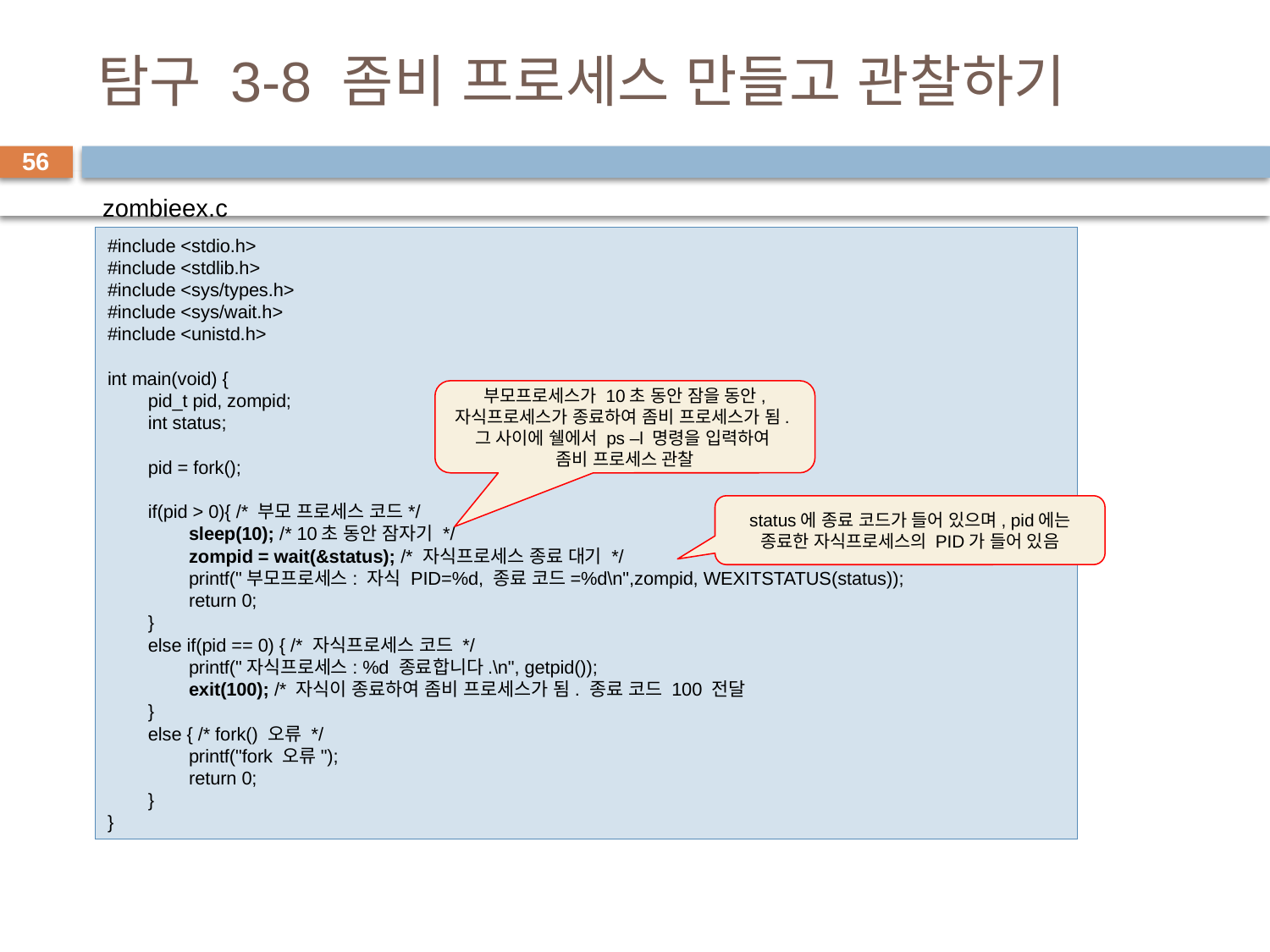

# 탐구 3-8 좀비 프로세스 만들고 관찰하기
56
zombieex.c
#include <stdio.h>
#include <stdlib.h>
#include <sys/types.h>
#include <sys/wait.h>
#include <unistd.h>

int main(void) {
        pid_t pid, zompid;
        int status;

        pid = fork();

        if(pid > 0){ /* 부모 프로세스 코드*/
                sleep(10); /* 10초 동안 잠자기 */
                zompid = wait(&status); /* 자식프로세스 종료 대기 */
                printf("부모프로세스: 자식 PID=%d, 종료 코드=%d\n",zompid, WEXITSTATUS(status));
                return 0;
        }
        else if(pid == 0) { /* 자식프로세스 코드 */
                printf("자식프로세스: %d 종료합니다.\n", getpid());
                exit(100); /* 자식이 종료하여 좀비 프로세스가 됨. 종료 코드 100 전달
        }
        else { /* fork() 오류 */
                printf("fork 오류");
                return 0;
        }
}
부모프로세스가 10초 동안 잠을 동안, 자식프로세스가 종료하여 좀비 프로세스가 됨.
그 사이에 쉘에서 ps –l 명령을 입력하여
좀비 프로세스 관찰
status에 종료 코드가 들어 있으며, pid에는 종료한 자식프로세스의 PID가 들어 있음